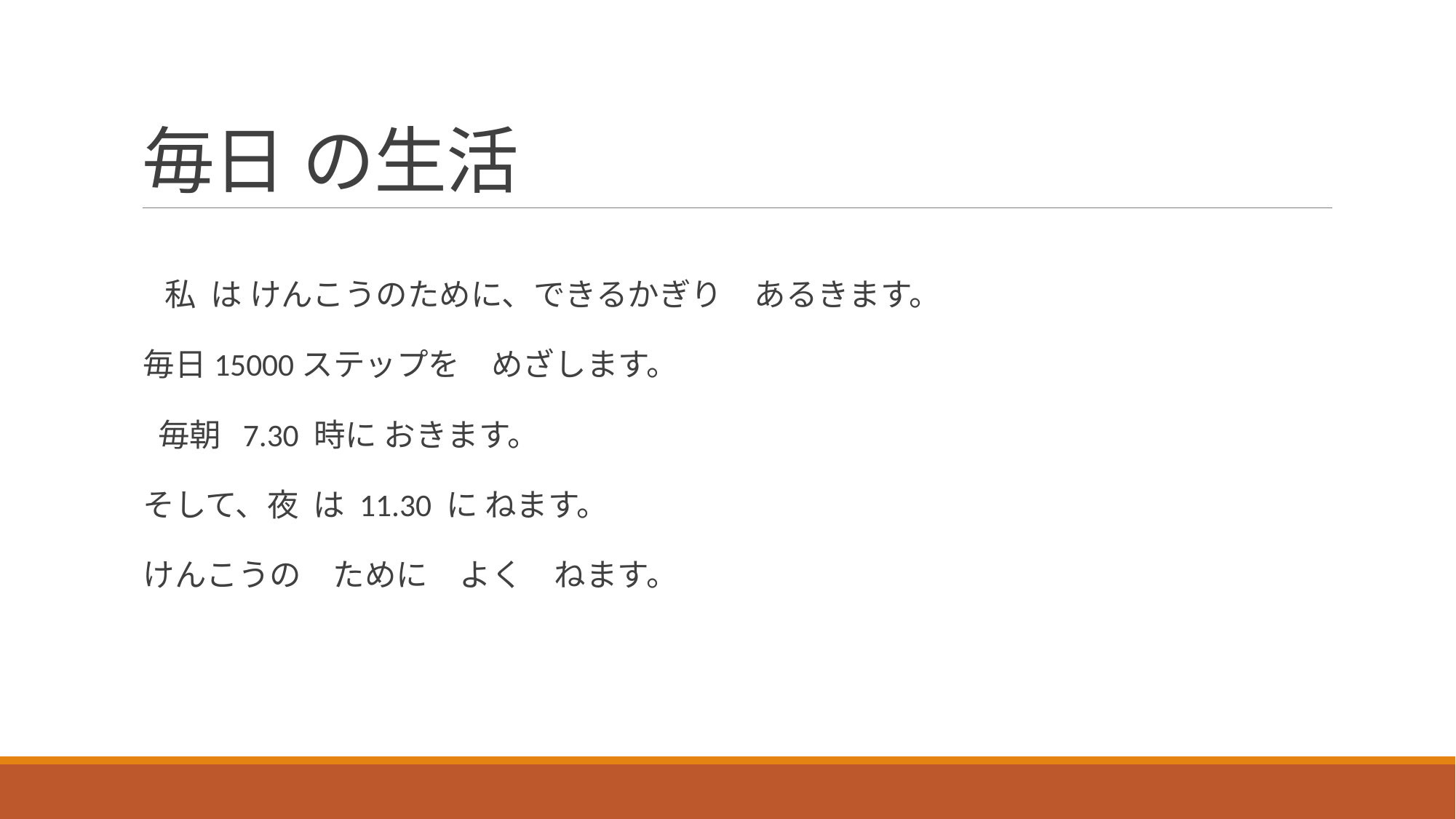

# 毎日 の生活

  私  は けんこうのために、できるかぎり　あるきます。
毎日15000ステップを　めざします。
 毎朝  7.30 時に おきます。
そして、夜  は 11.30 に ねます。
けんこうの　ために　よく　ねます。